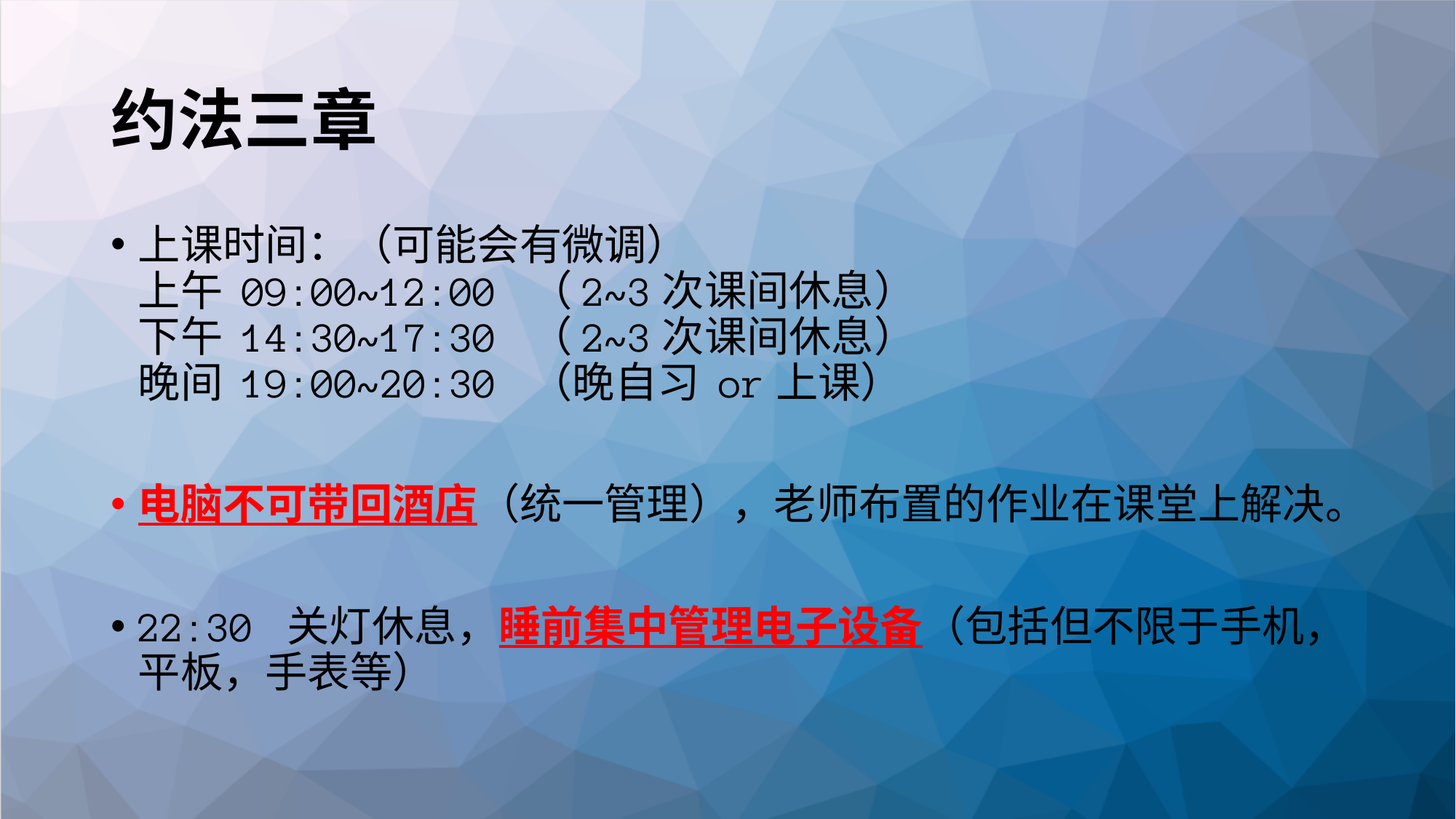

# 约法三章
上课时间：（可能会有微调）
上午 09:00~12:00 （2~3次课间休息）
下午 14:30~17:30 （2~3次课间休息）
晚间 19:00~20:30 （晚自习 or上课）

电脑不可带回酒店（统一管理），老师布置的作业在课堂上解决。

22:30 关灯休息，睡前集中管理电子设备（包括但不限于手机，平板，手表等）